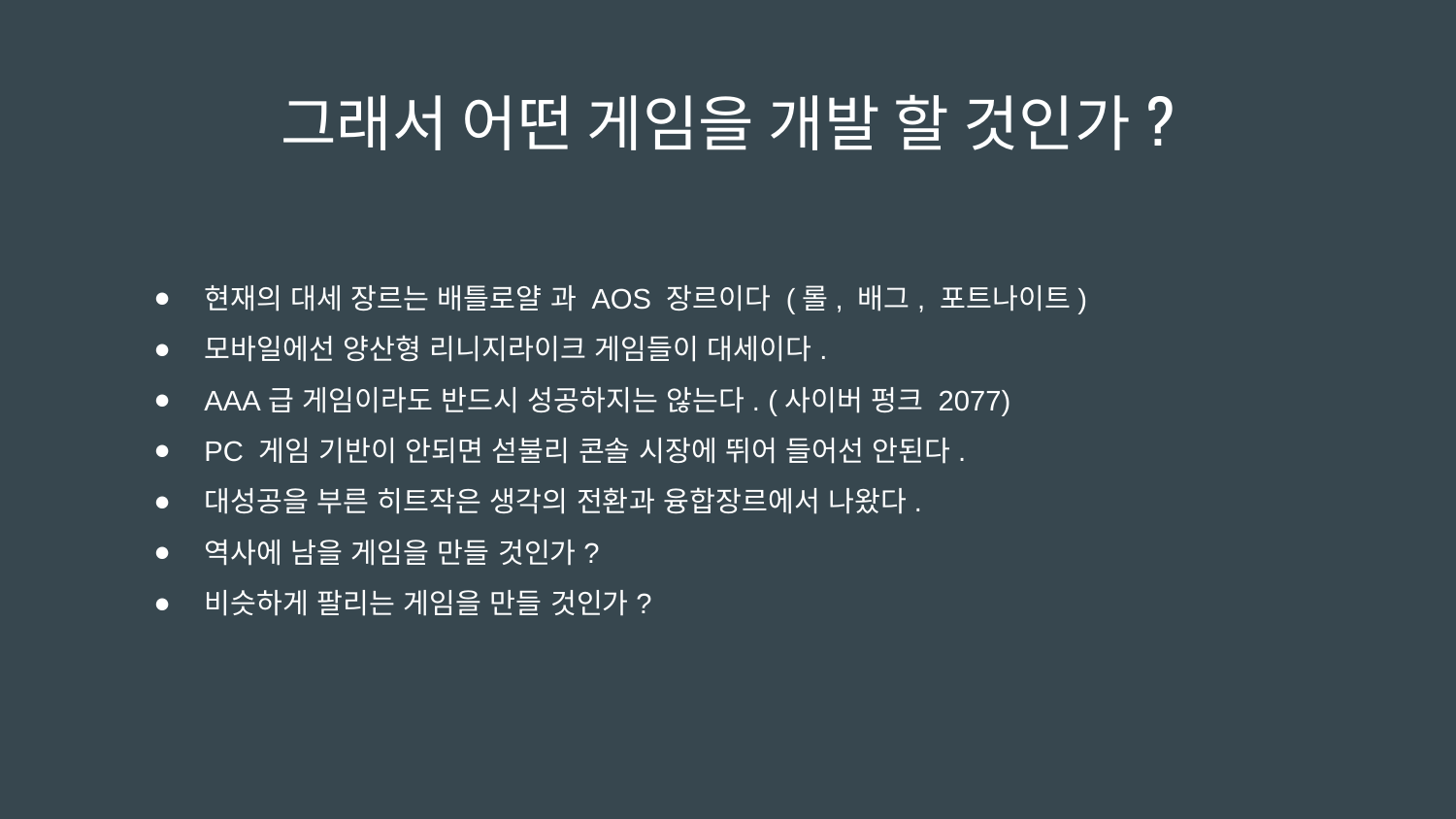

# 그래서 어떤 게임을 개발 할 것인가?
현재의 대세 장르는 배틀로얄 과 AOS 장르이다 (롤, 배그, 포트나이트)
모바일에선 양산형 리니지라이크 게임들이 대세이다.
AAA급 게임이라도 반드시 성공하지는 않는다. (사이버 펑크 2077)
PC 게임 기반이 안되면 섣불리 콘솔 시장에 뛰어 들어선 안된다.
대성공을 부른 히트작은 생각의 전환과 융합장르에서 나왔다.
역사에 남을 게임을 만들 것인가?
비슷하게 팔리는 게임을 만들 것인가?